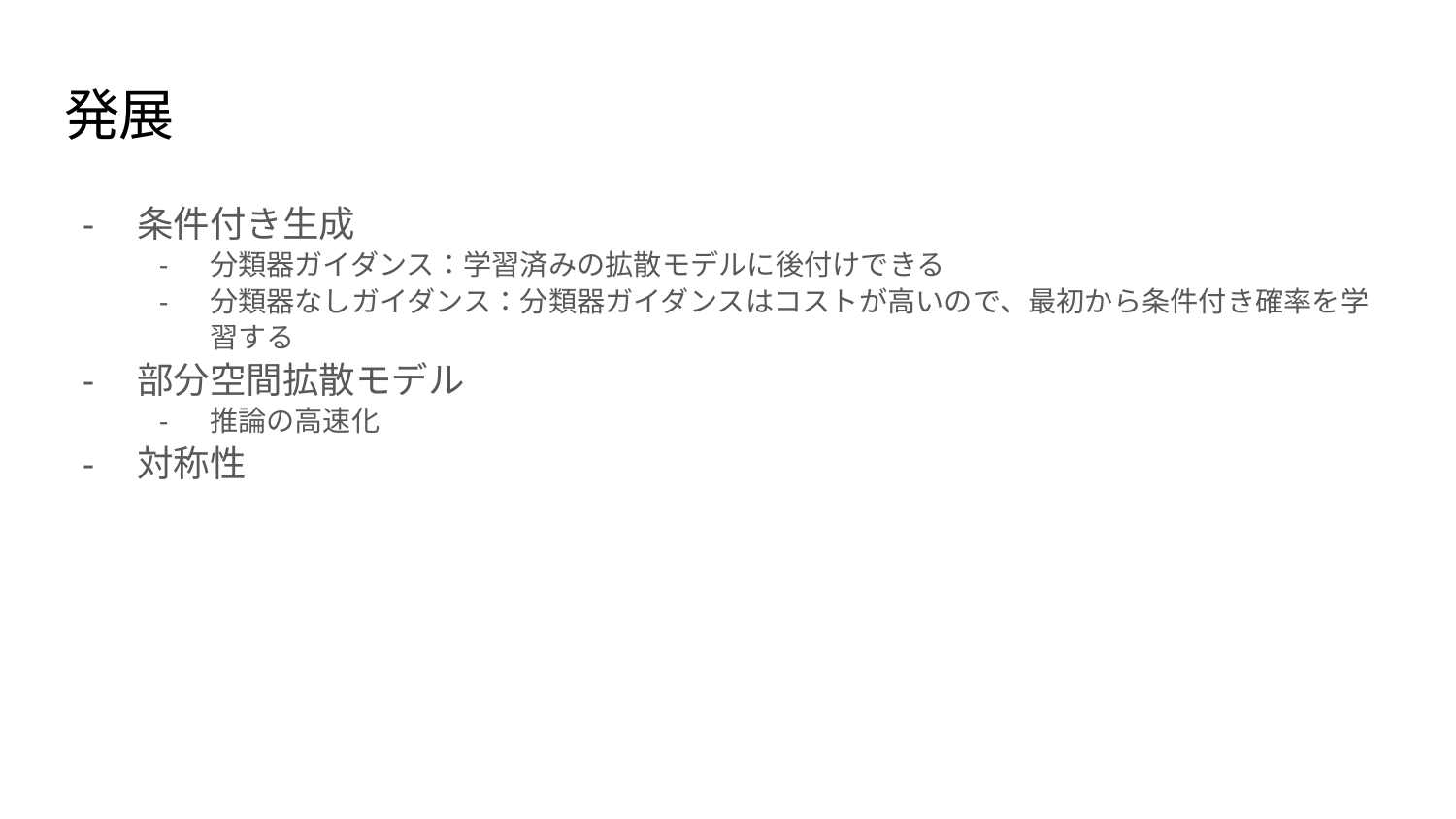

# 発展
条件付き生成
分類器ガイダンス：学習済みの拡散モデルに後付けできる
分類器なしガイダンス：分類器ガイダンスはコストが高いので、最初から条件付き確率を学習する
部分空間拡散モデル
推論の高速化
対称性